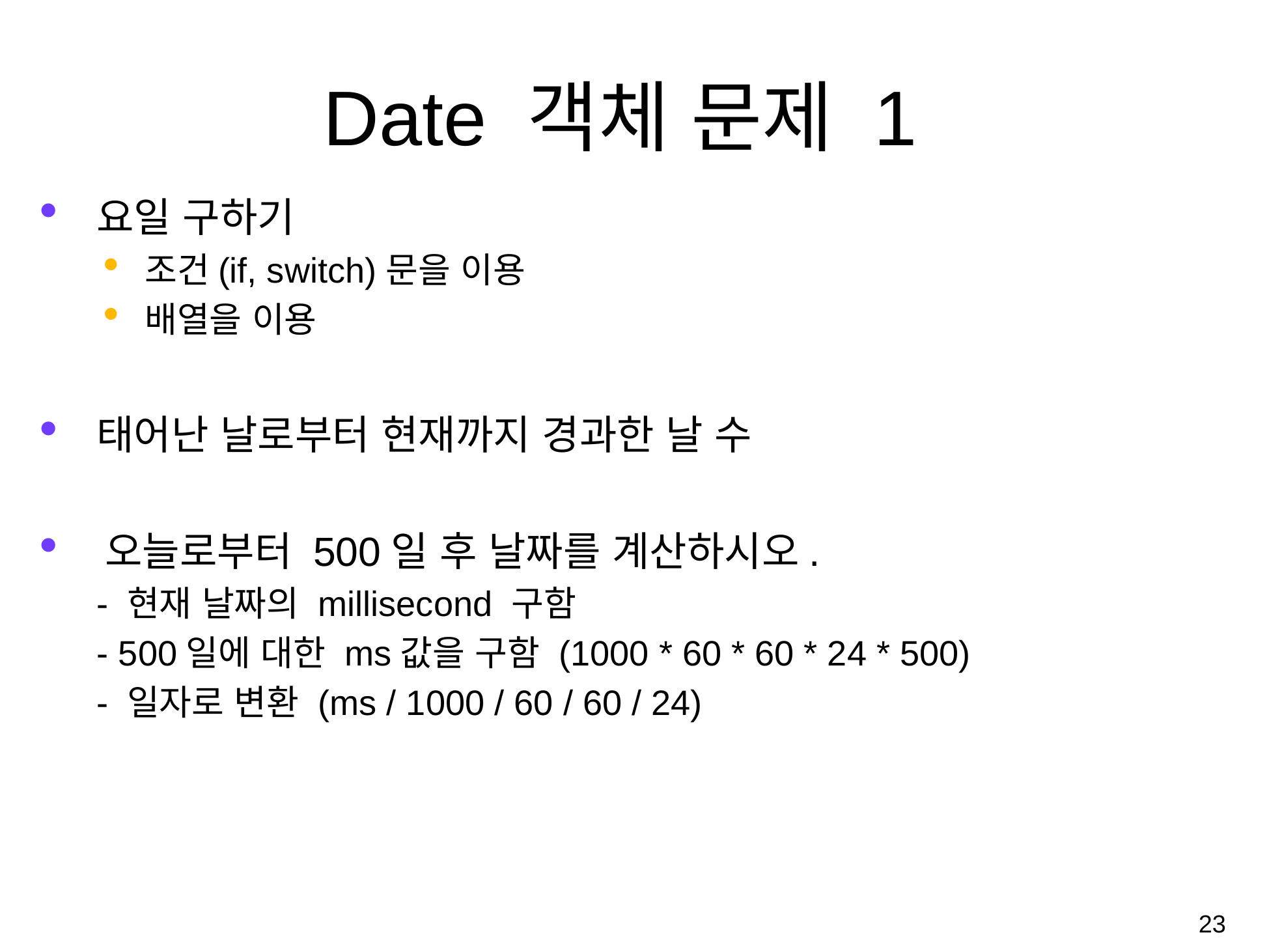

# Date 객체 문제 1
요일 구하기
조건(if, switch)문을 이용
배열을 이용

태어난 날로부터 현재까지 경과한 날 수

오늘로부터 500일 후 날짜를 계산하시오.
- 현재 날짜의 millisecond 구함
- 500일에 대한 ms값을 구함 (1000 * 60 * 60 * 24 * 500)
- 일자로 변환 (ms / 1000 / 60 / 60 / 24)

23